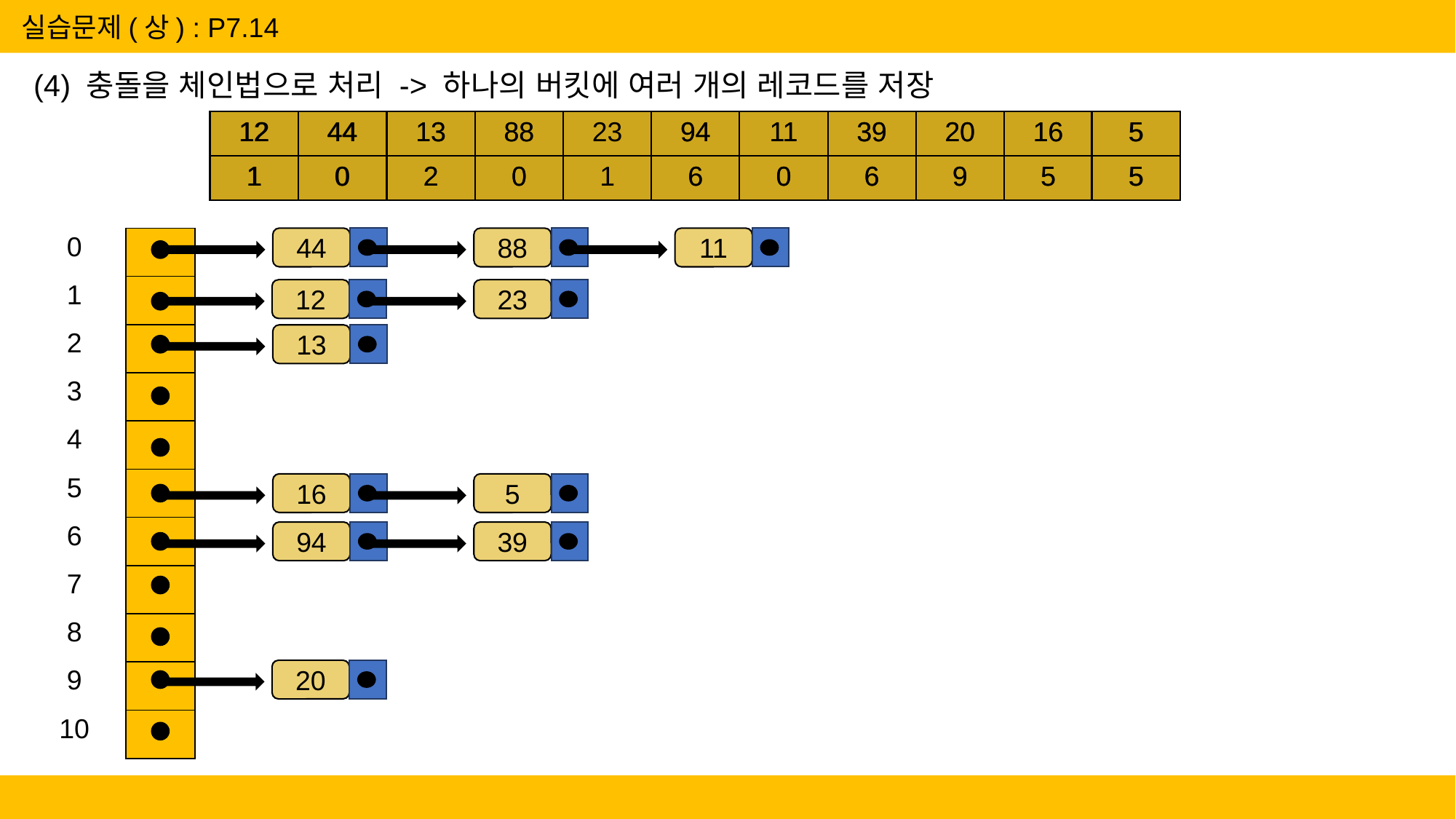

실습문제(상) : P7.14
(4) 충돌을 체인법으로 처리 -> 하나의 버킷에 여러 개의 레코드를 저장
| 12 |
| --- |
| 1 |
| 12 | 44 | 13 | 88 | 23 | 94 | 11 | 39 | 20 | 16 | 5 |
| --- | --- | --- | --- | --- | --- | --- | --- | --- | --- | --- |
| 1 | 0 | 2 | 0 | 1 | 6 | 0 | 6 | 9 | 5 | 5 |
| 44 |
| --- |
| 0 |
| 13 |
| --- |
| 2 |
| 88 |
| --- |
| 0 |
| 23 |
| --- |
| 1 |
| 94 |
| --- |
| 6 |
| 11 |
| --- |
| 0 |
| 39 |
| --- |
| 6 |
| 20 |
| --- |
| 9 |
| 16 |
| --- |
| 5 |
| 5 |
| --- |
| 5 |
| 0 |
| --- |
| 1 |
| 2 |
| 3 |
| 4 |
| 5 |
| 6 |
| 7 |
| 8 |
| 9 |
| 10 |
|  |
|  |
|  |
| --- |
|  |
|  |
|  |
|  |
|  |
|  |
|  |
|  |
|  |
|  |
44

88

11

12

23

13

16

5

94

39

20